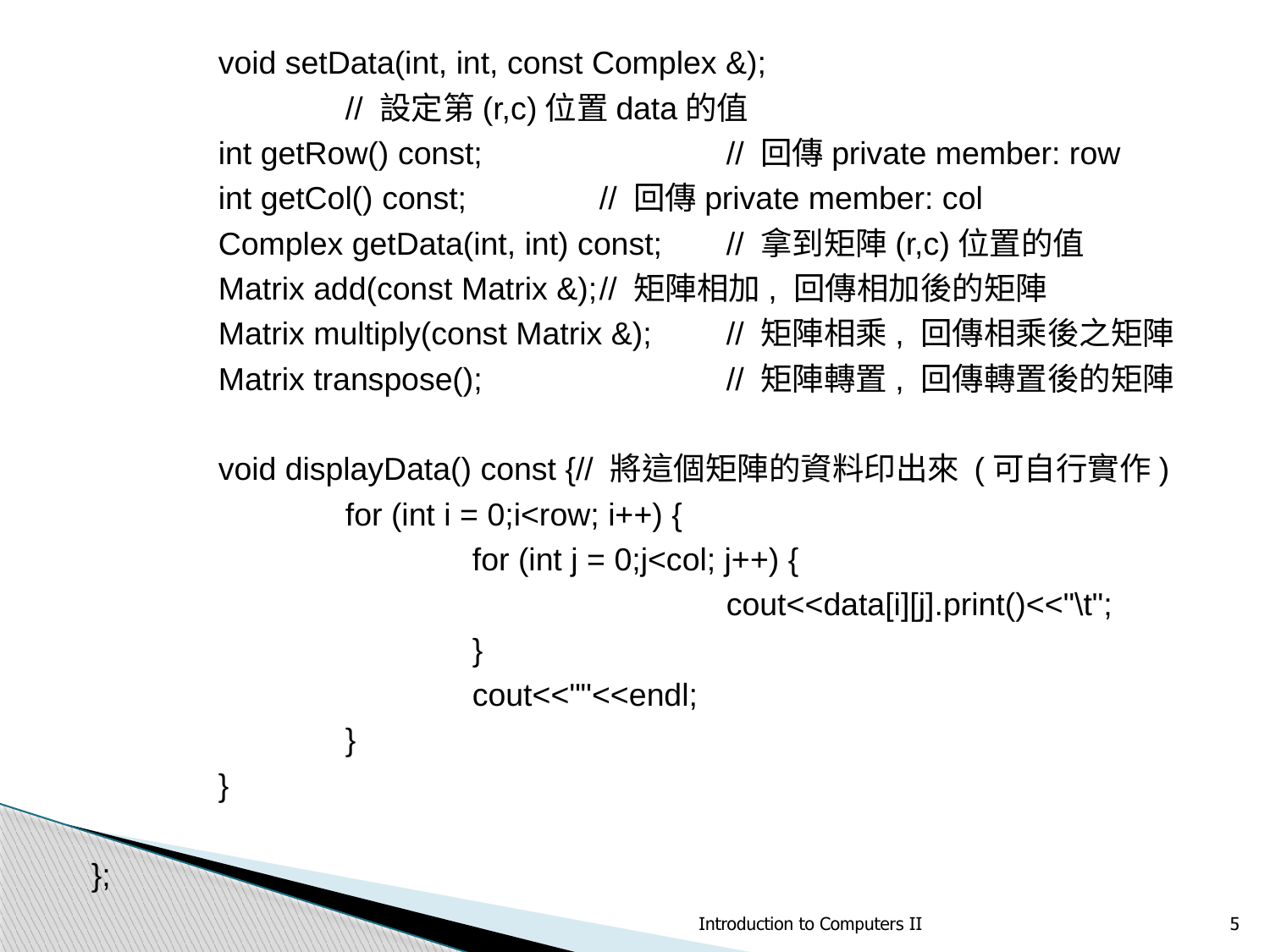

void setData(int, int, const Complex &);
		// 設定第(r,c)位置data的值
	int getRow() const;		// 回傳private member: row
	int getCol() const;		// 回傳private member: col
	Complex getData(int, int) const;	// 拿到矩陣(r,c)位置的值
	Matrix add(const Matrix &);	// 矩陣相加, 回傳相加後的矩陣
	Matrix multiply(const Matrix &);	// 矩陣相乘, 回傳相乘後之矩陣
	Matrix transpose();		// 矩陣轉置, 回傳轉置後的矩陣

	void displayData() const {// 將這個矩陣的資料印出來 (可自行實作)
		for (int i = 0;i<row; i++) {
			for (int j = 0;j<col; j++) {
					cout<<data[i][j].print()<<"\t";
    			}
			cout<<""<<endl;
		}
	}

};

Introduction to Computers II
5